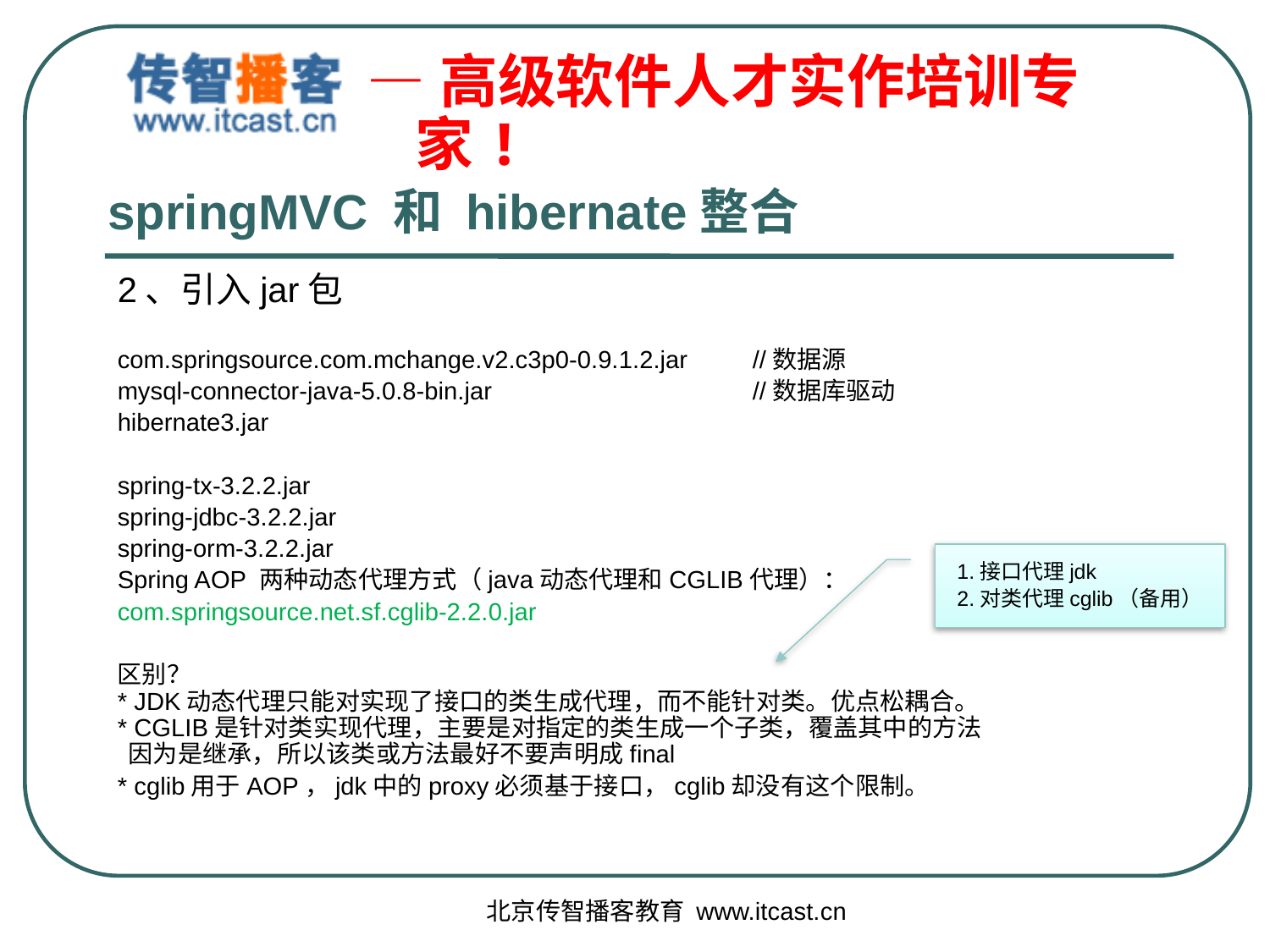

# springMVC 和 hibernate整合
2、引入jar包

com.springsource.com.mchange.v2.c3p0-0.9.1.2.jar    	//数据源
mysql-connector-java-5.0.8-bin.jar			//数据库驱动
hibernate3.jar

spring-tx-3.2.2.jar
spring-jdbc-3.2.2.jar
spring-orm-3.2.2.jar
Spring AOP 两种动态代理方式（java动态代理和CGLIB代理）：
com.springsource.net.sf.cglib-2.2.0.jar

区别？
* JDK动态代理只能对实现了接口的类生成代理，而不能针对类。优点松耦合。
* CGLIB是针对类实现代理，主要是对指定的类生成一个子类，覆盖其中的方法
  因为是继承，所以该类或方法最好不要声明成final
* cglib用于AOP，jdk中的proxy必须基于接口，cglib却没有这个限制。
1.接口代理jdk
2.对类代理cglib（备用）
北京传智播客教育 www.itcast.cn